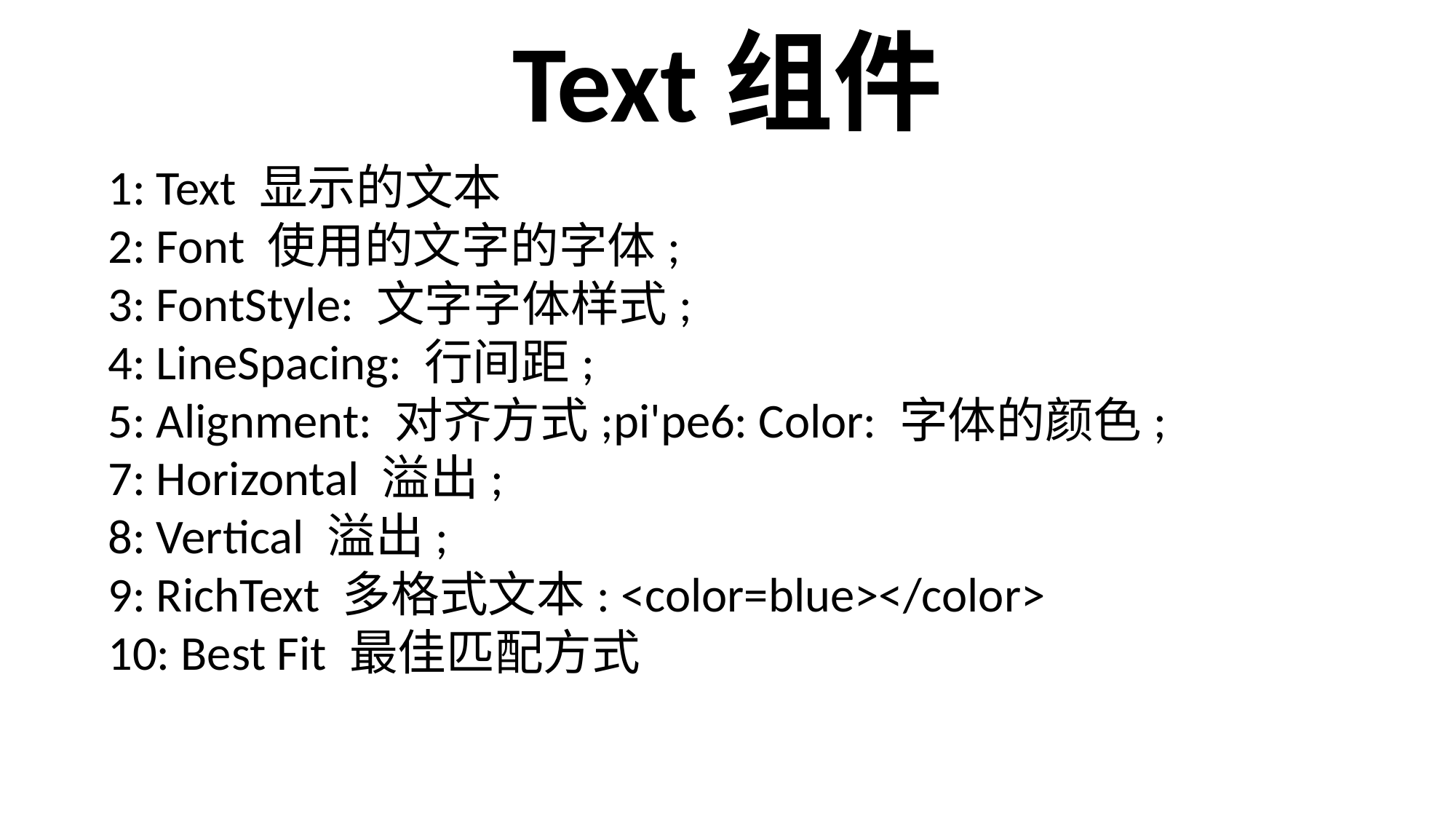

Text组件
1: Text 显示的文本
2: Font 使用的文字的字体;
3: FontStyle: 文字字体样式;
4: LineSpacing: 行间距;
5: Alignment: 对齐方式;pi'pe6: Color: 字体的颜色;
7: Horizontal 溢出;
8: Vertical 溢出;
9: RichText 多格式文本: <color=blue></color>
10: Best Fit 最佳匹配方式
5